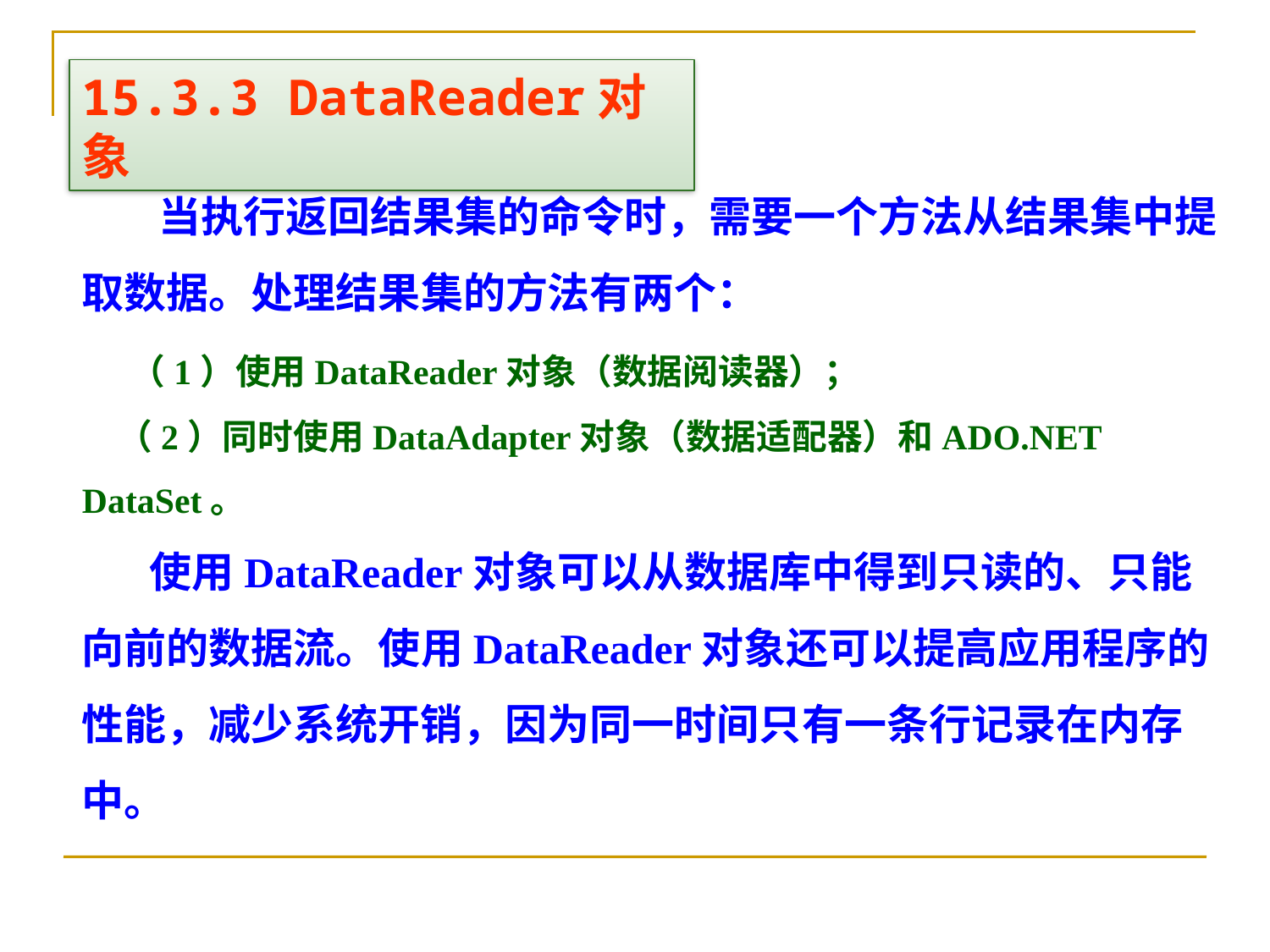

15.3.3 DataReader对象
       当执行返回结果集的命令时，需要一个方法从结果集中提取数据。处理结果集的方法有两个：
    （1）使用DataReader对象（数据阅读器）；
　（2）同时使用DataAdapter对象（数据适配器）和ADO.NET DataSet。
      使用DataReader对象可以从数据库中得到只读的、只能向前的数据流。使用DataReader对象还可以提高应用程序的性能，减少系统开销，因为同一时间只有一条行记录在内存中。